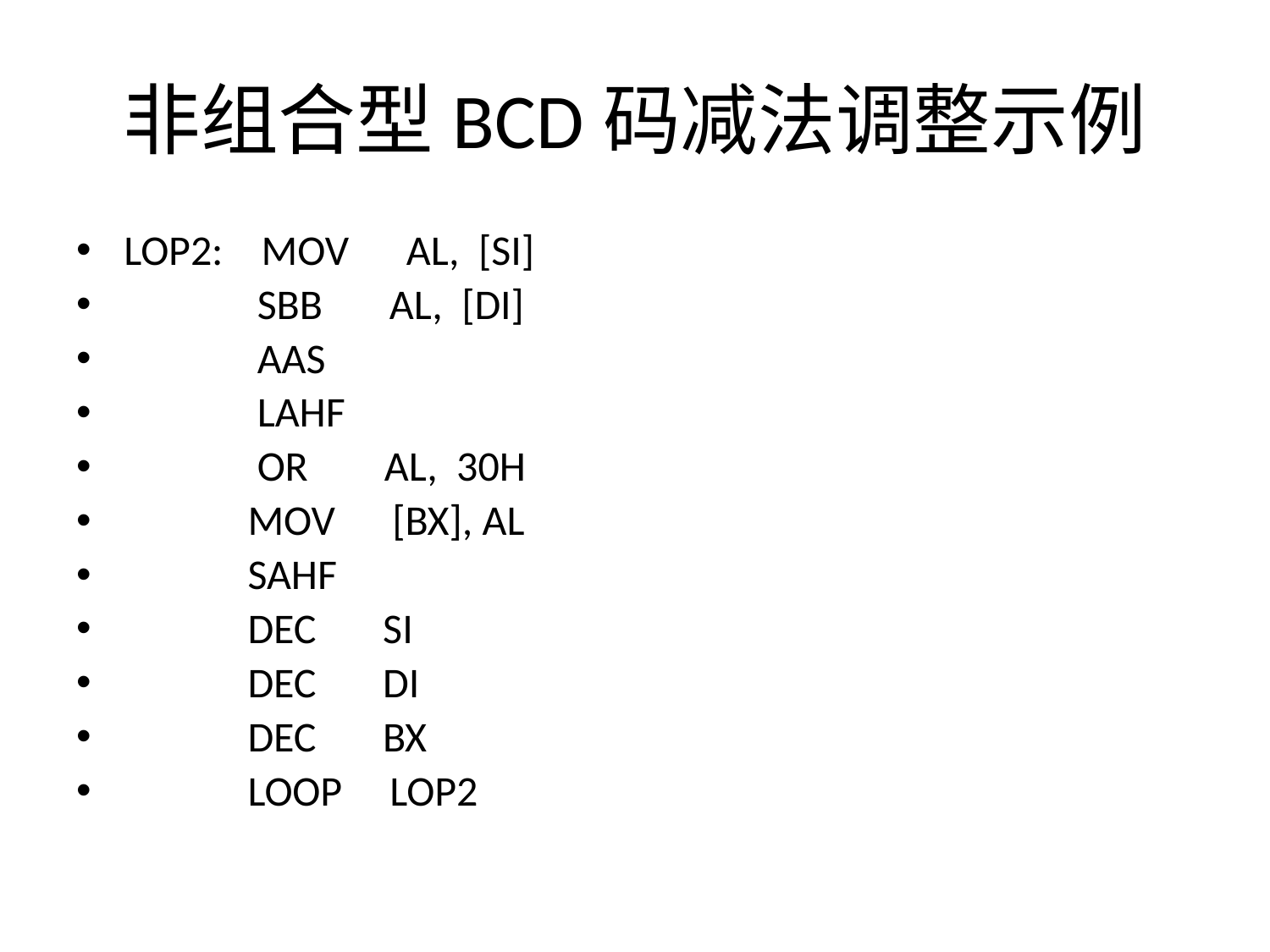

# 非组合型BCD码减法调整示例
LOP2:    MOV      AL,  [SI]
              SBB       AL,  [DI]
              AAS
              LAHF
              OR        AL,  30H
             MOV      [BX], AL
             SAHF
             DEC       SI
             DEC       DI
             DEC       BX
             LOOP     LOP2